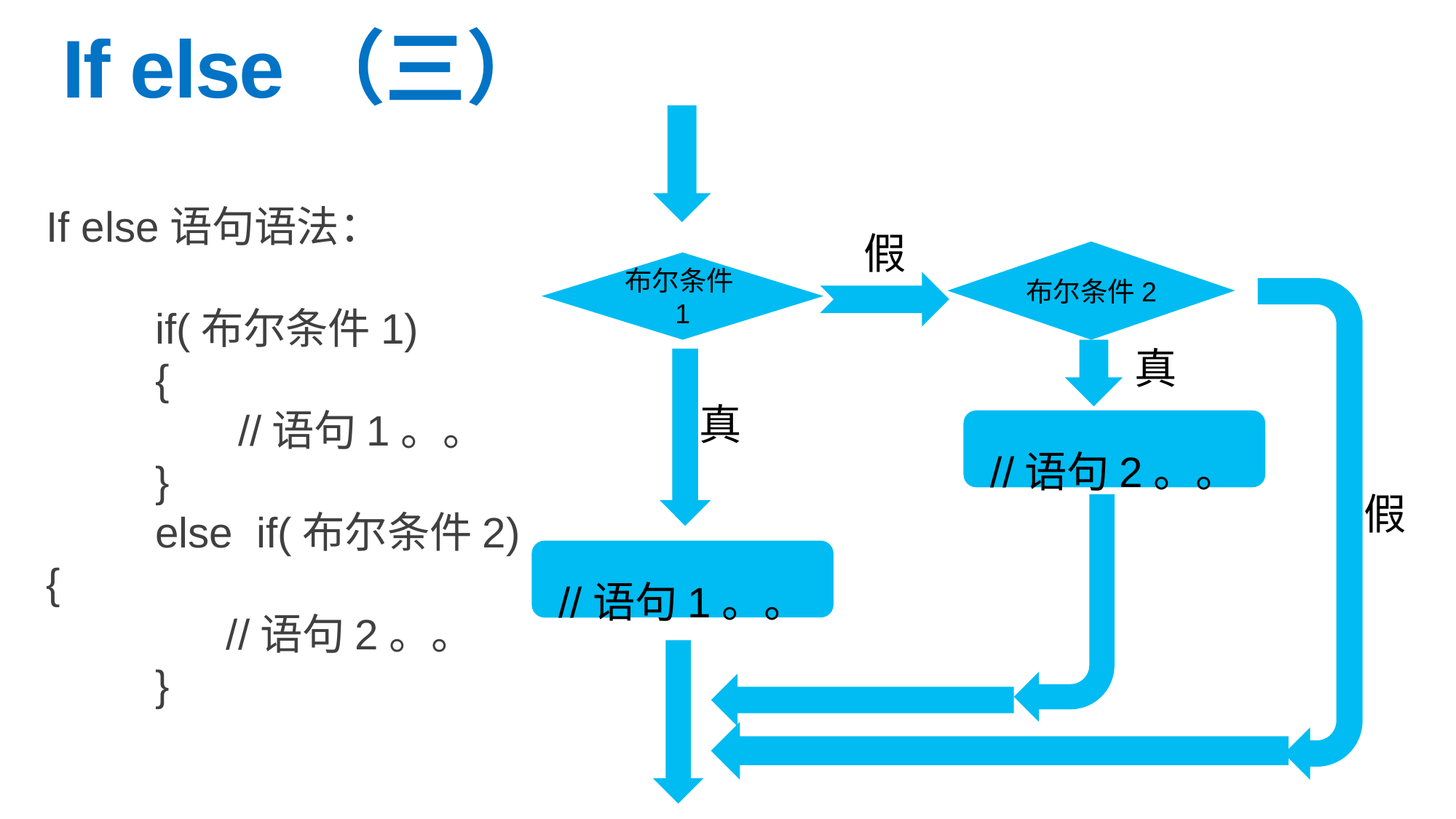

# If else（三）

If else语句语法：

	if(布尔条件1)
	{
	       //语句1。。
	}
	else  if(布尔条件2){
	      //语句2。。
	}
假
布尔条件2
布尔条件1

真

真
//语句2。。

假

//语句1。。